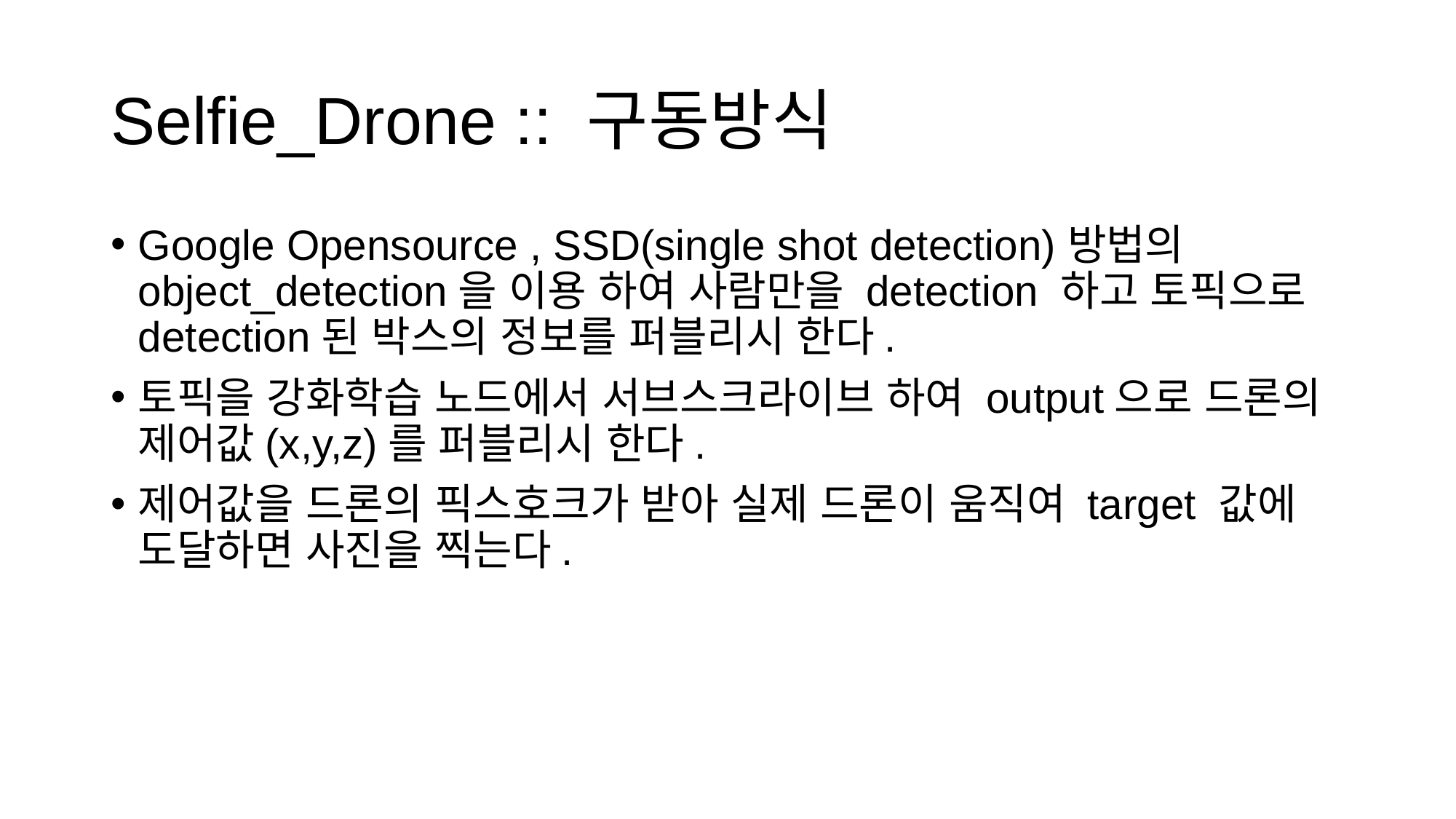

# Selfie_Drone :: 구동방식
Google Opensource , SSD(single shot detection)방법의 object_detection을 이용 하여 사람만을 detection 하고 토픽으로 detection된 박스의 정보를 퍼블리시 한다.
토픽을 강화학습 노드에서 서브스크라이브 하여 output으로 드론의 제어값(x,y,z)를 퍼블리시 한다.
제어값을 드론의 픽스호크가 받아 실제 드론이 움직여 target 값에 도달하면 사진을 찍는다.